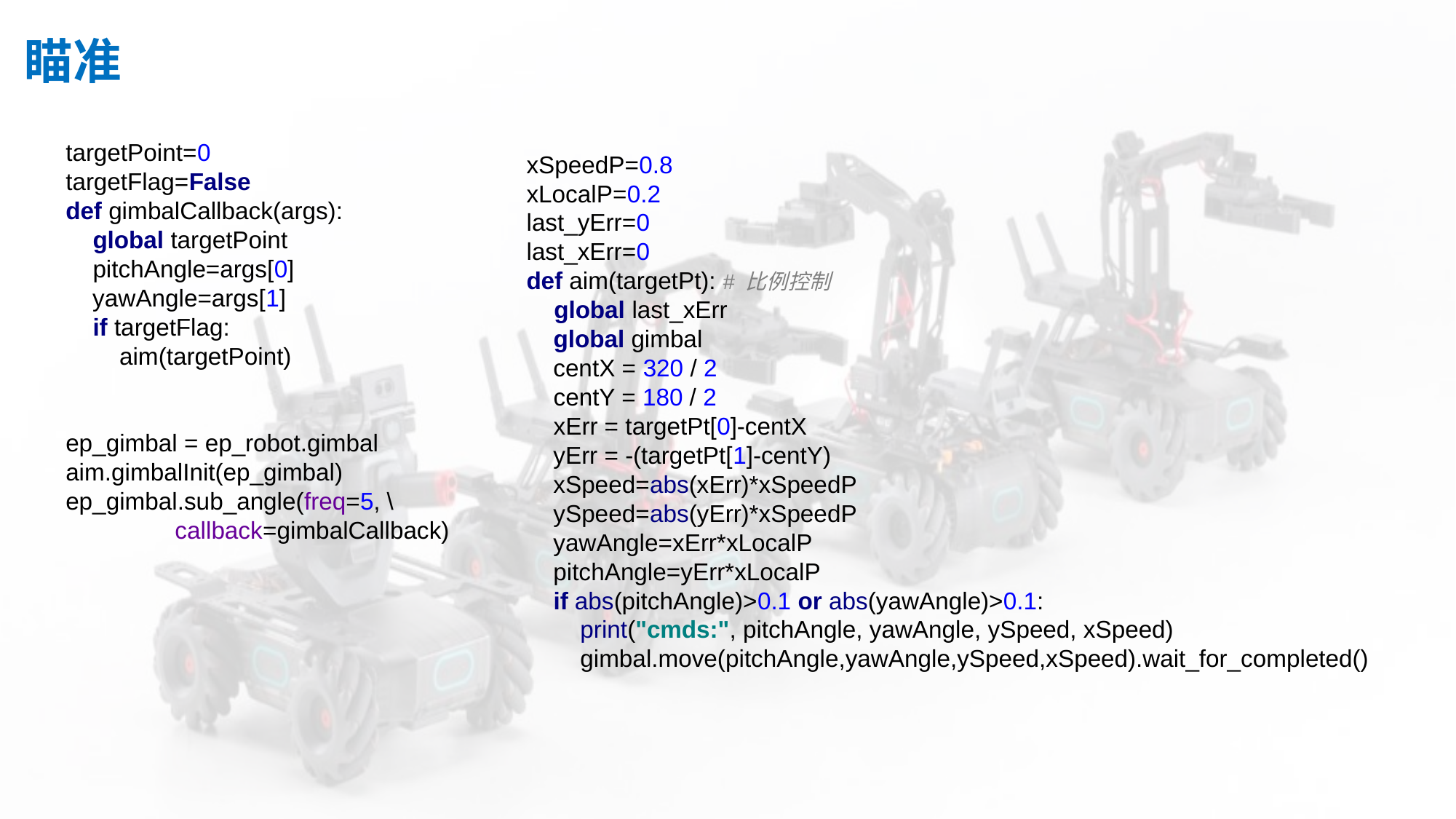

# 瞄准
targetPoint=0
targetFlag=False
def gimbalCallback(args):
    global targetPoint
    pitchAngle=args[0]
    yawAngle=args[1]
    if targetFlag:
        aim(targetPoint)

ep_gimbal = ep_robot.gimbal
aim.gimbalInit(ep_gimbal)
ep_gimbal.sub_angle(freq=5, \
	callback=gimbalCallback)
xSpeedP=0.8
xLocalP=0.2
last_yErr=0
last_xErr=0
def aim(targetPt): # 比例控制
    global last_xErr
    global gimbal
    centX = 320 / 2
    centY = 180 / 2
    xErr = targetPt[0]-centX
    yErr = -(targetPt[1]-centY)
    xSpeed=abs(xErr)*xSpeedP
    ySpeed=abs(yErr)*xSpeedP
    yawAngle=xErr*xLocalP
    pitchAngle=yErr*xLocalP
    if abs(pitchAngle)>0.1 or abs(yawAngle)>0.1:
        print("cmds:", pitchAngle, yawAngle, ySpeed, xSpeed)
        gimbal.move(pitchAngle,yawAngle,ySpeed,xSpeed).wait_for_completed()